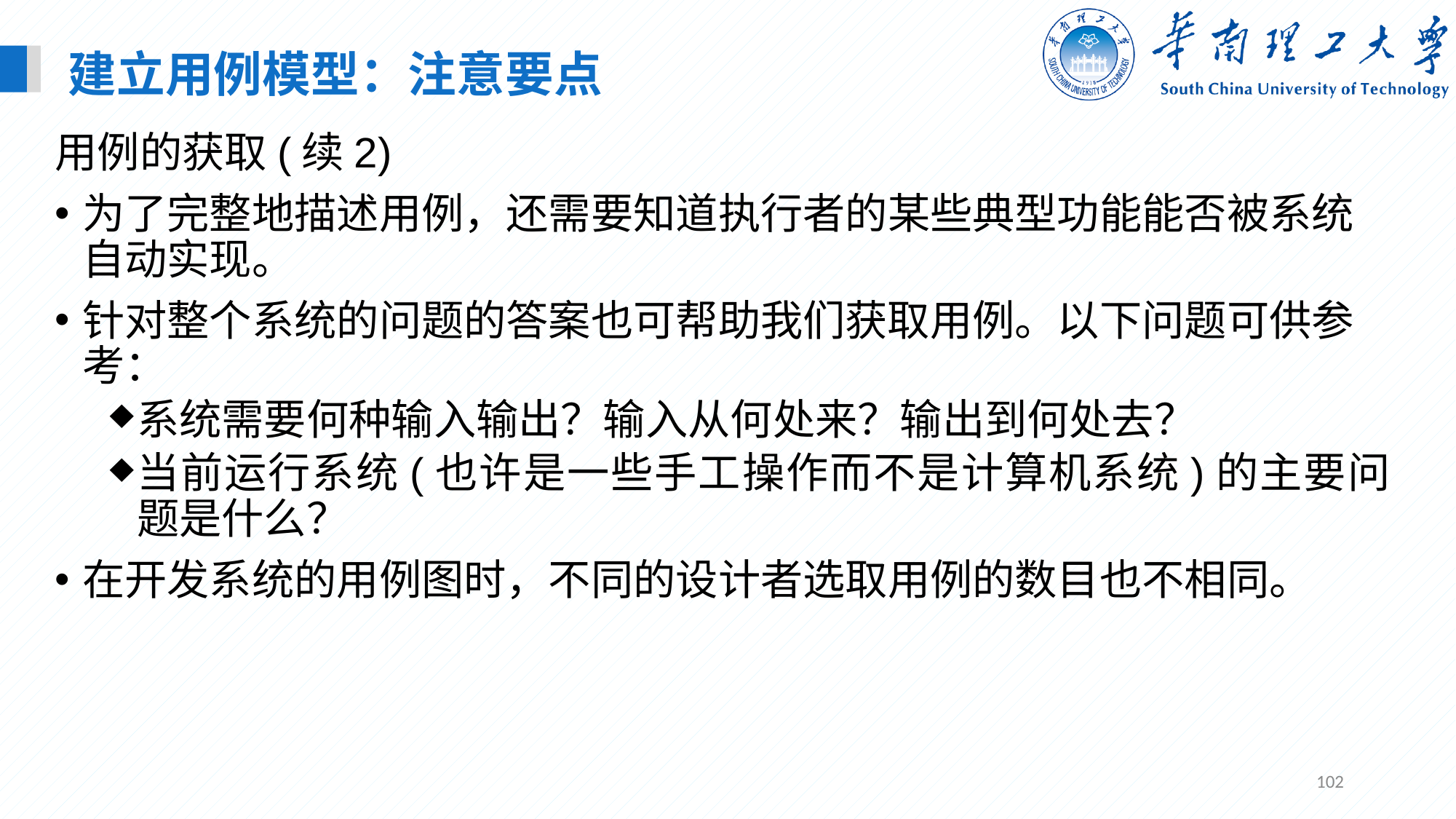

建立用例模型：注意要点
用例的获取(续2)
为了完整地描述用例，还需要知道执行者的某些典型功能能否被系统自动实现。
针对整个系统的问题的答案也可帮助我们获取用例。以下问题可供参考：
系统需要何种输入输出？输入从何处来？输出到何处去？
当前运行系统(也许是一些手工操作而不是计算机系统)的主要问题是什么？
在开发系统的用例图时，不同的设计者选取用例的数目也不相同。
102